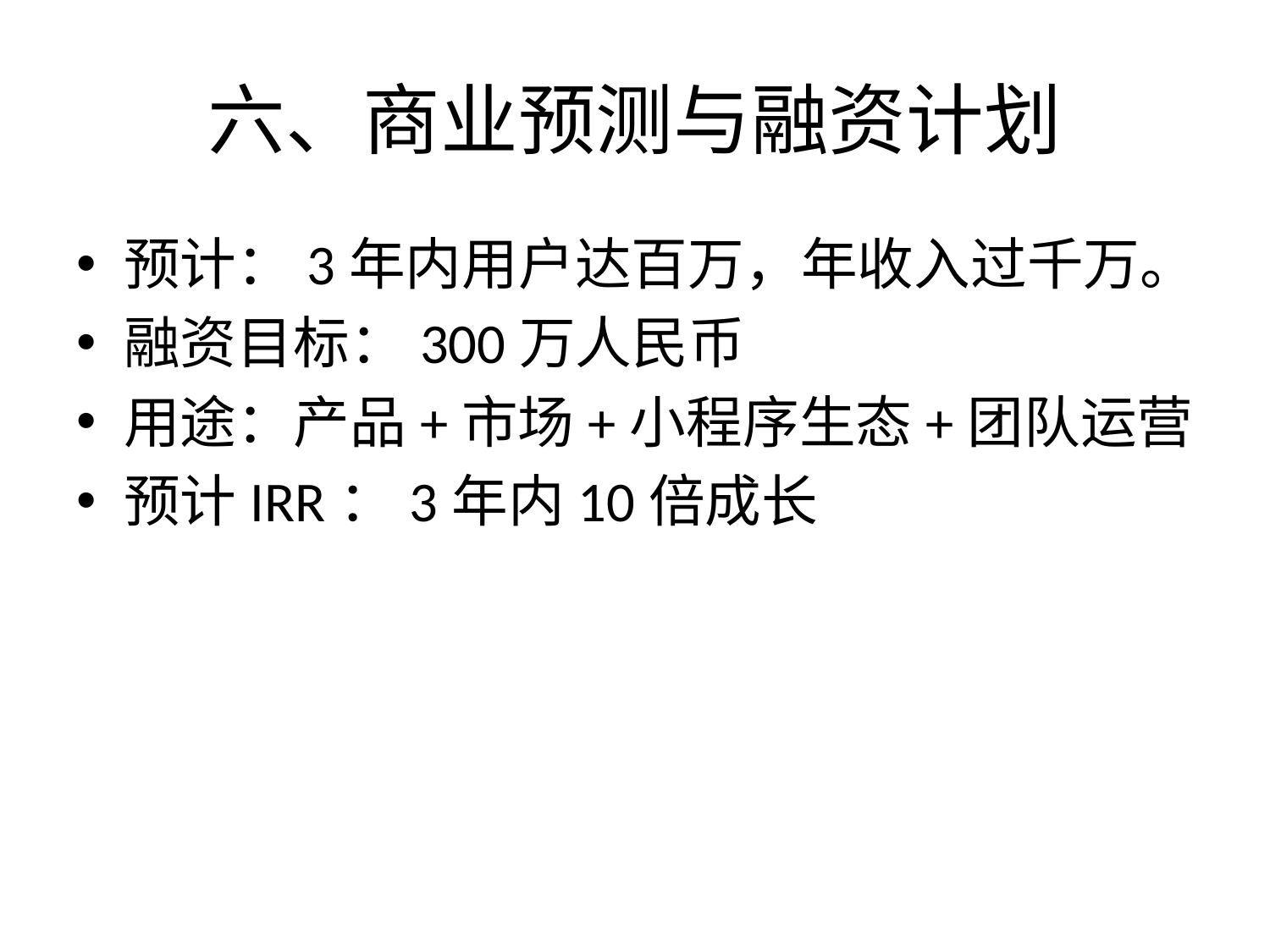

# 六、商业预测与融资计划
预计：3年内用户达百万，年收入过千万。
融资目标：300万人民币
用途：产品+市场+小程序生态+团队运营
预计IRR：3年内10倍成长